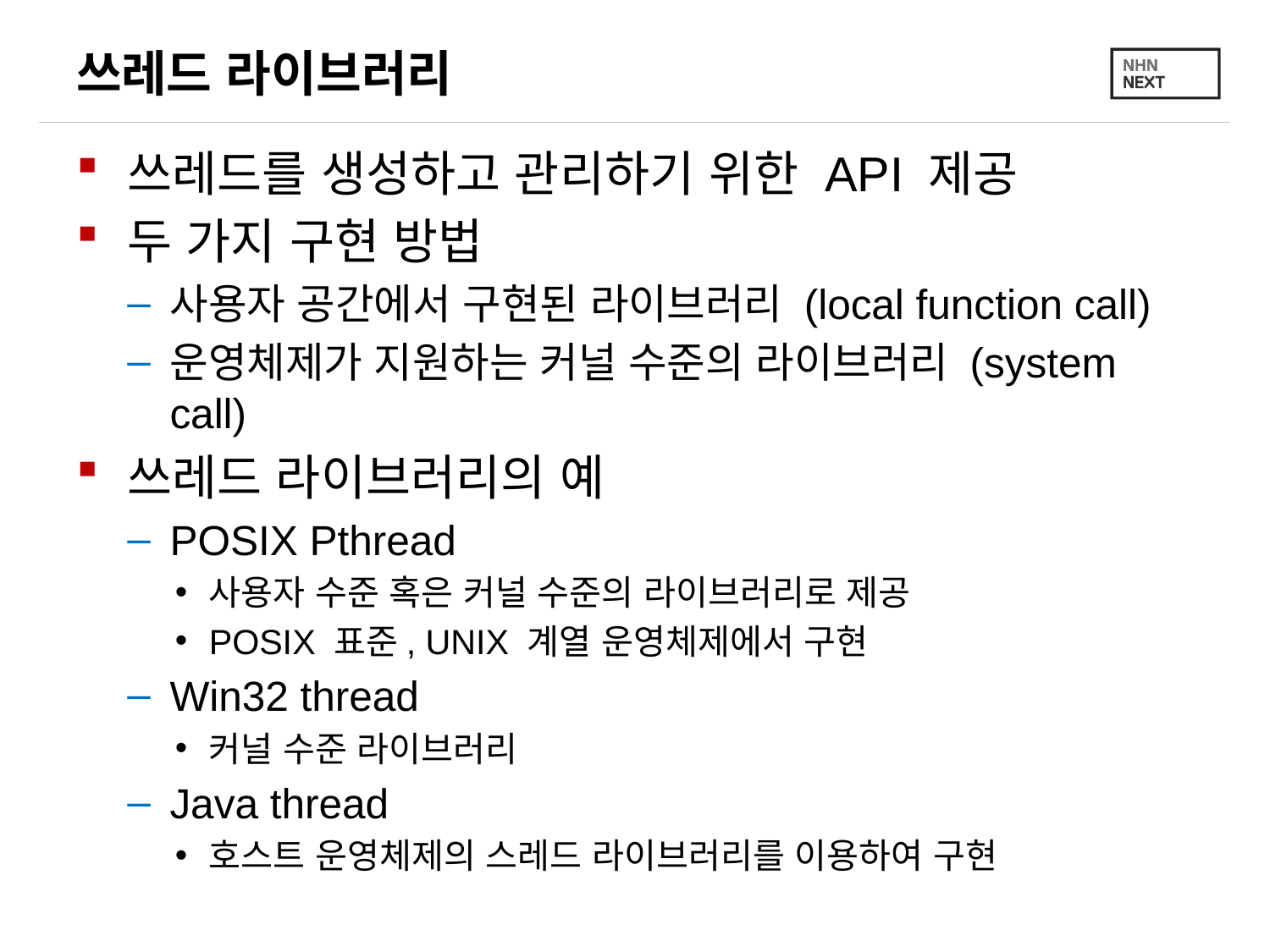

# 쓰레드 라이브러리
쓰레드를 생성하고 관리하기 위한 API 제공
두 가지 구현 방법
사용자 공간에서 구현된 라이브러리 (local function call)
운영체제가 지원하는 커널 수준의 라이브러리 (system call)
쓰레드 라이브러리의 예
POSIX Pthread
사용자 수준 혹은 커널 수준의 라이브러리로 제공
POSIX 표준, UNIX 계열 운영체제에서 구현
Win32 thread
커널 수준 라이브러리
Java thread
호스트 운영체제의 스레드 라이브러리를 이용하여 구현